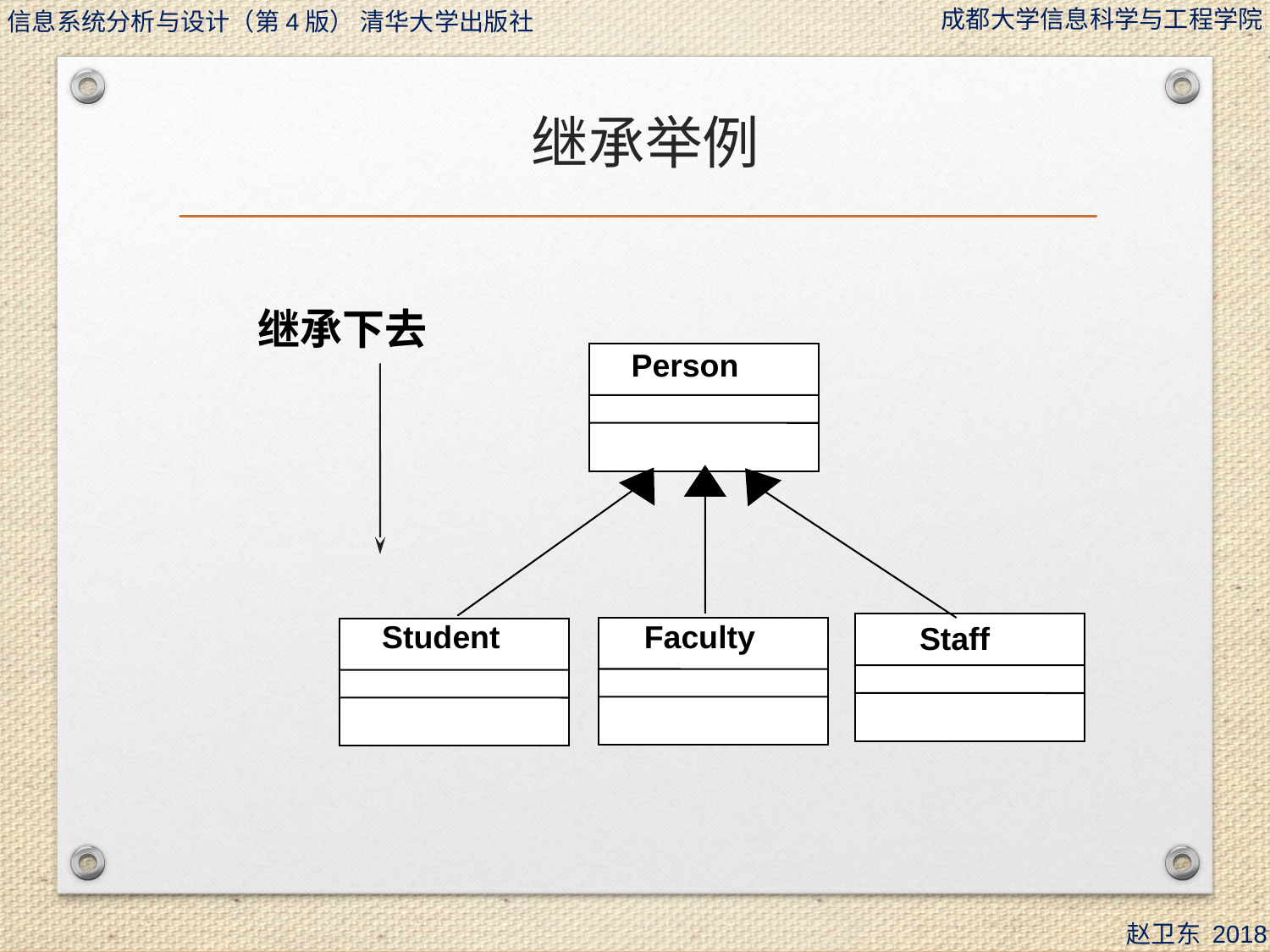

# 继承举例
继承下去
Person

Student
Faculty
Staff